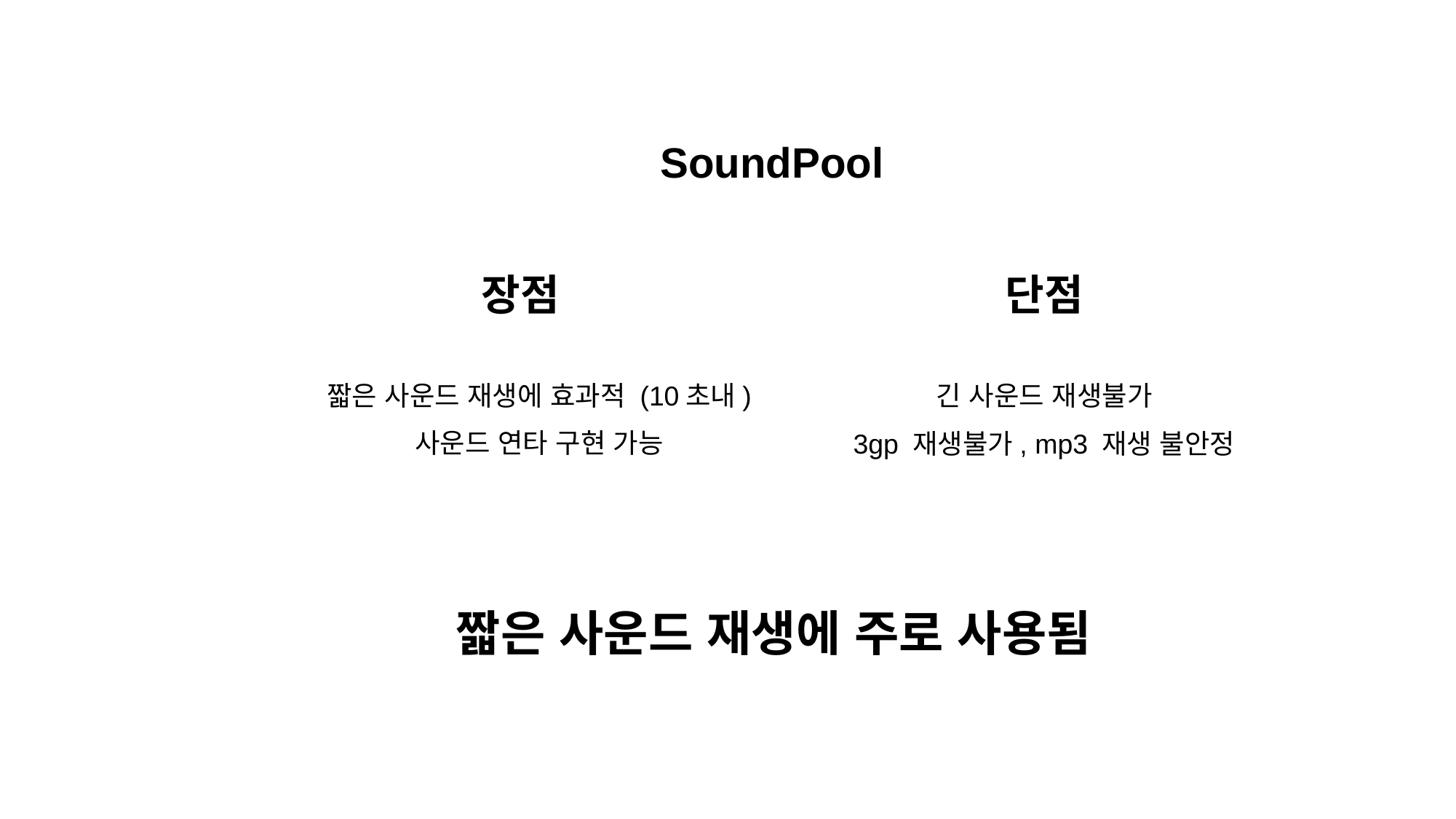

SoundPool
장점
단점
짧은 사운드 재생에 효과적 (10초내)
긴 사운드 재생불가
사운드 연타 구현 가능
3gp 재생불가, mp3 재생 불안정
짧은 사운드 재생에 주로 사용됨